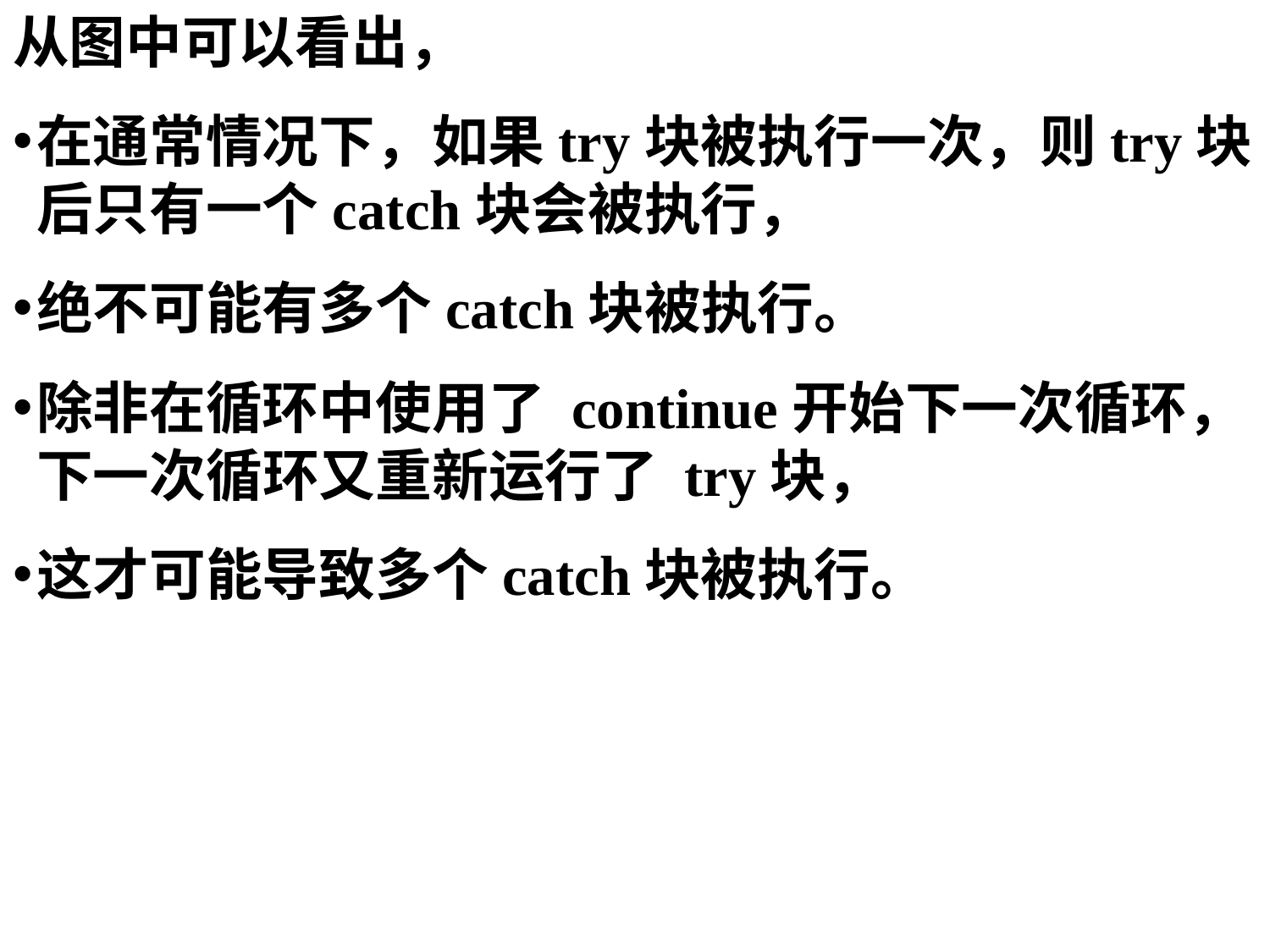

从图中可以看出，
在通常情况下，如果try块被执行一次，则try块后只有一个catch块会被执行，
绝不可能有多个catch块被执行。
除非在循环中使用了 continue开始下一次循环，下一次循环又重新运行了 try块，
这才可能导致多个catch块被执行。